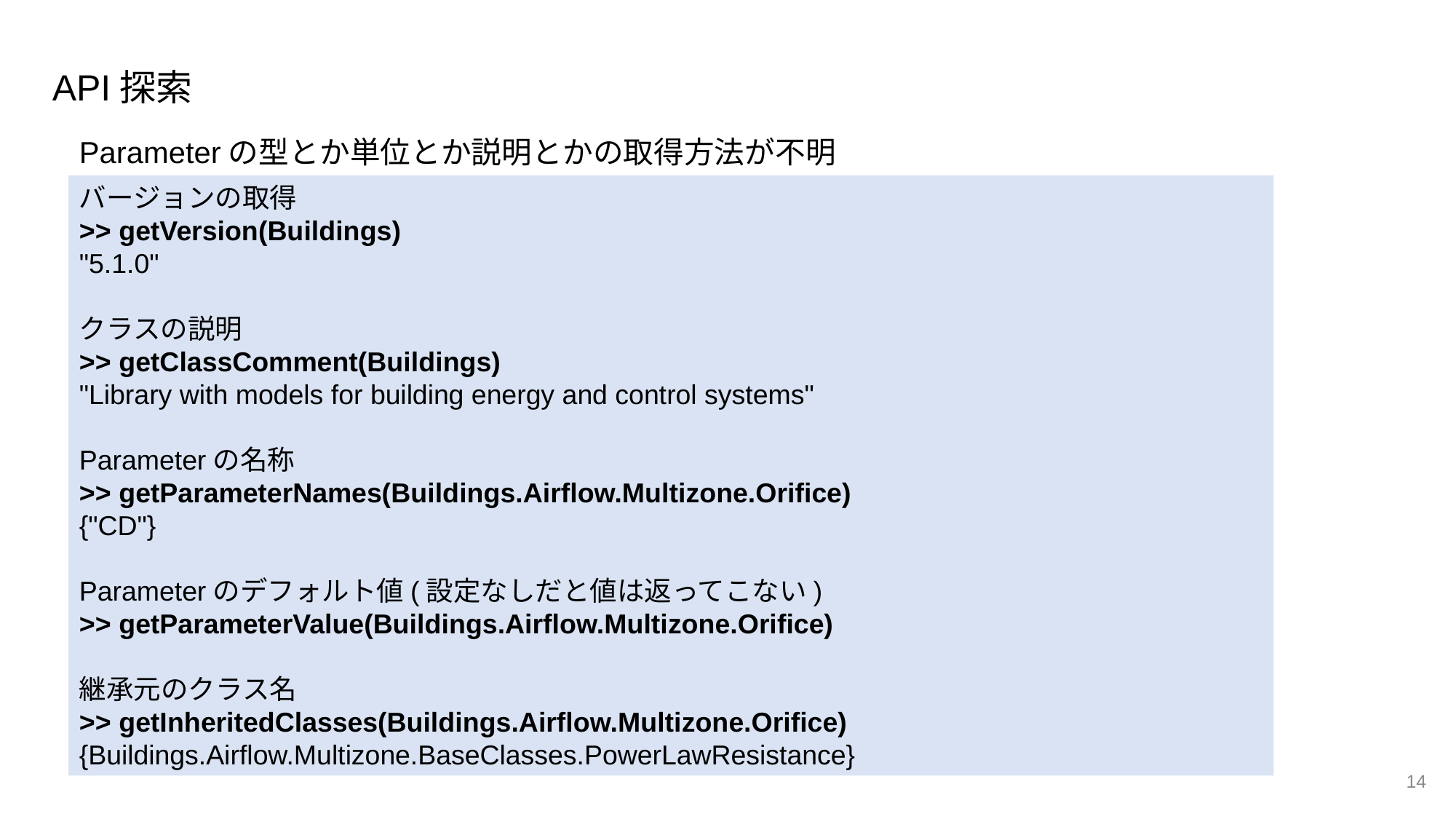

API探索
Parameterの型とか単位とか説明とかの取得方法が不明
バージョンの取得
>> getVersion(Buildings)
"5.1.0"
クラスの説明
>> getClassComment(Buildings)
"Library with models for building energy and control systems"

Parameterの名称
>> getParameterNames(Buildings.Airflow.Multizone.Orifice)
{"CD"}
Parameterのデフォルト値(設定なしだと値は返ってこない)
>> getParameterValue(Buildings.Airflow.Multizone.Orifice)

継承元のクラス名
>> getInheritedClasses(Buildings.Airflow.Multizone.Orifice)
{Buildings.Airflow.Multizone.BaseClasses.PowerLawResistance}
14